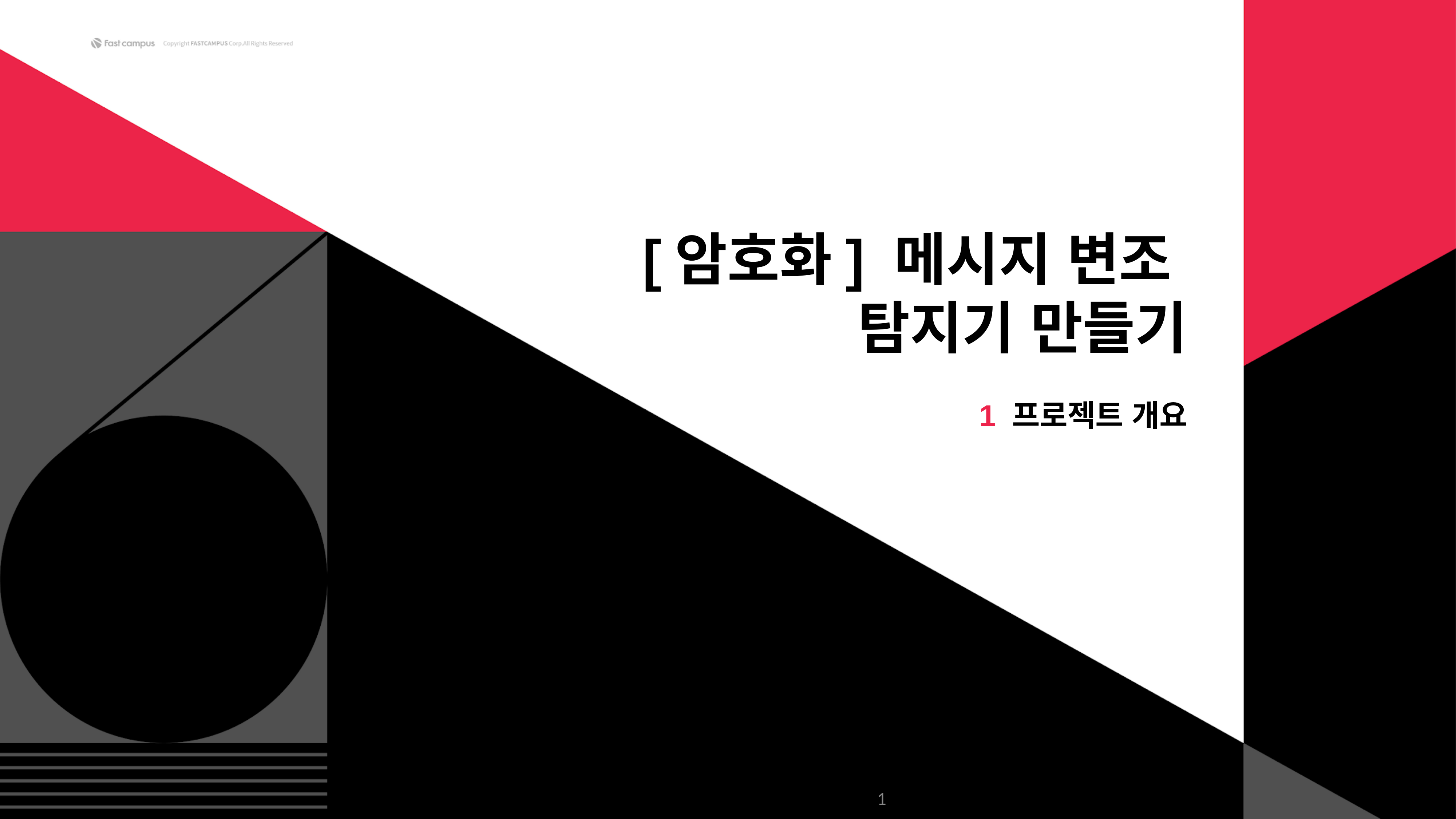

[암호화] 메시지 변조
탐지기 만들기

1 프로젝트 개요
1